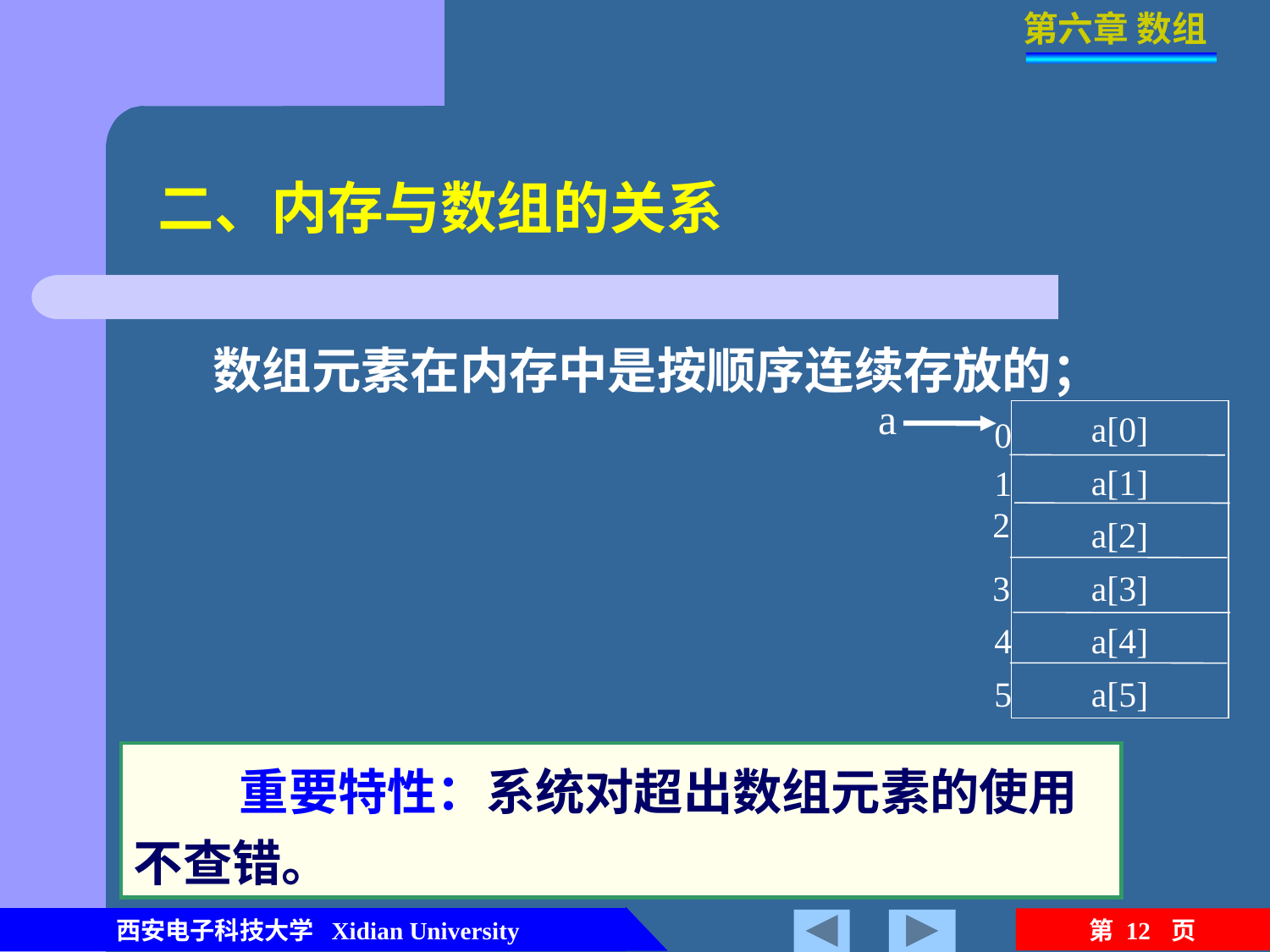

第六章 数组

二、内存与数组的关系
数组元素在内存中是按顺序连续存放的；
a

a[0]
0
a[1]
1

2

a[2]

3
a[3]
4

a[4]

5
a[5]

重要特性：系统对超出数组元素的使用不查错。